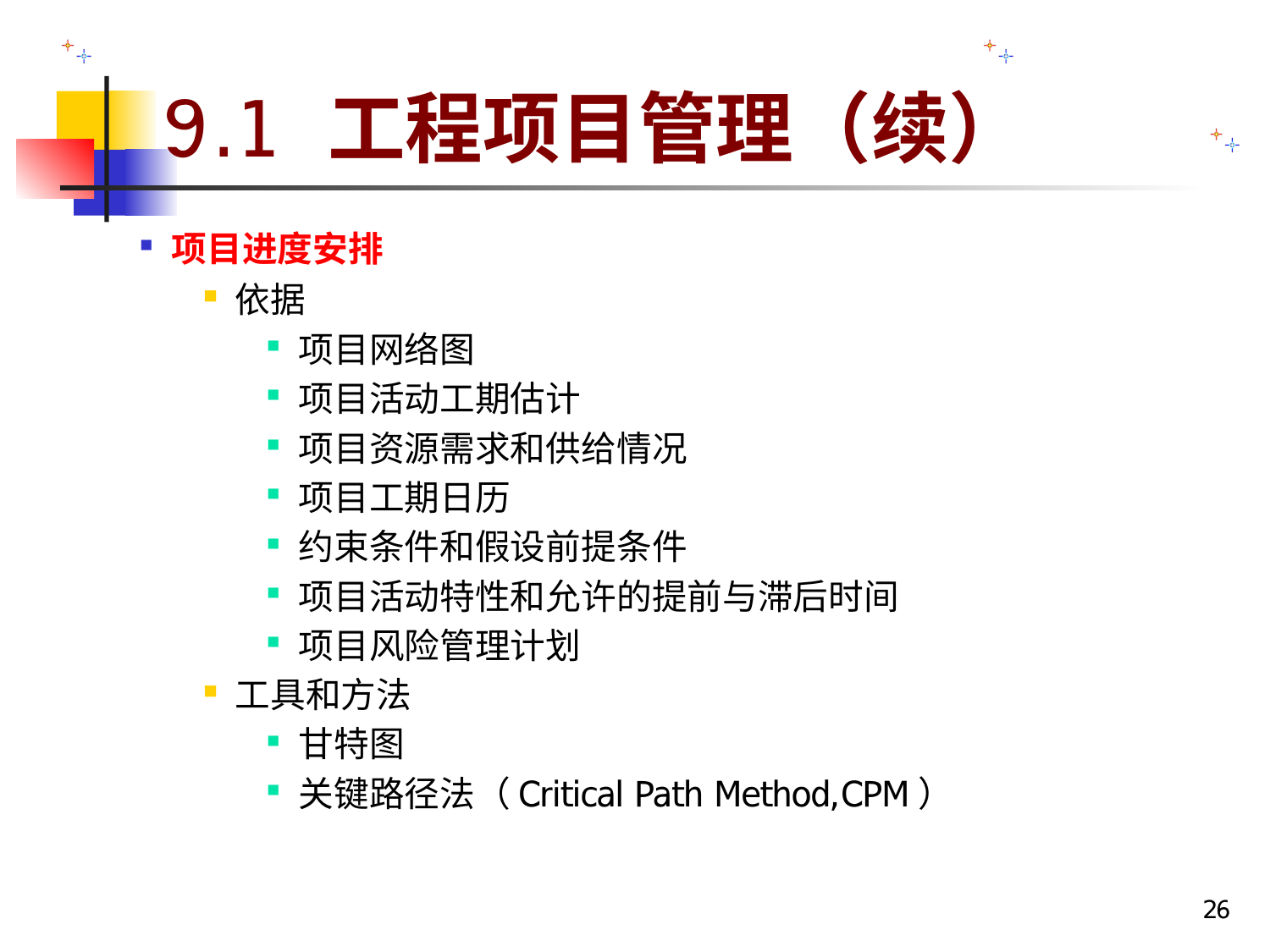

# 9.1 工程项目管理（续）
项目进度安排
依据
项目网络图
项目活动工期估计
项目资源需求和供给情况
项目工期日历
约束条件和假设前提条件
项目活动特性和允许的提前与滞后时间
项目风险管理计划
工具和方法
甘特图
关键路径法（Critical Path Method,CPM）
26